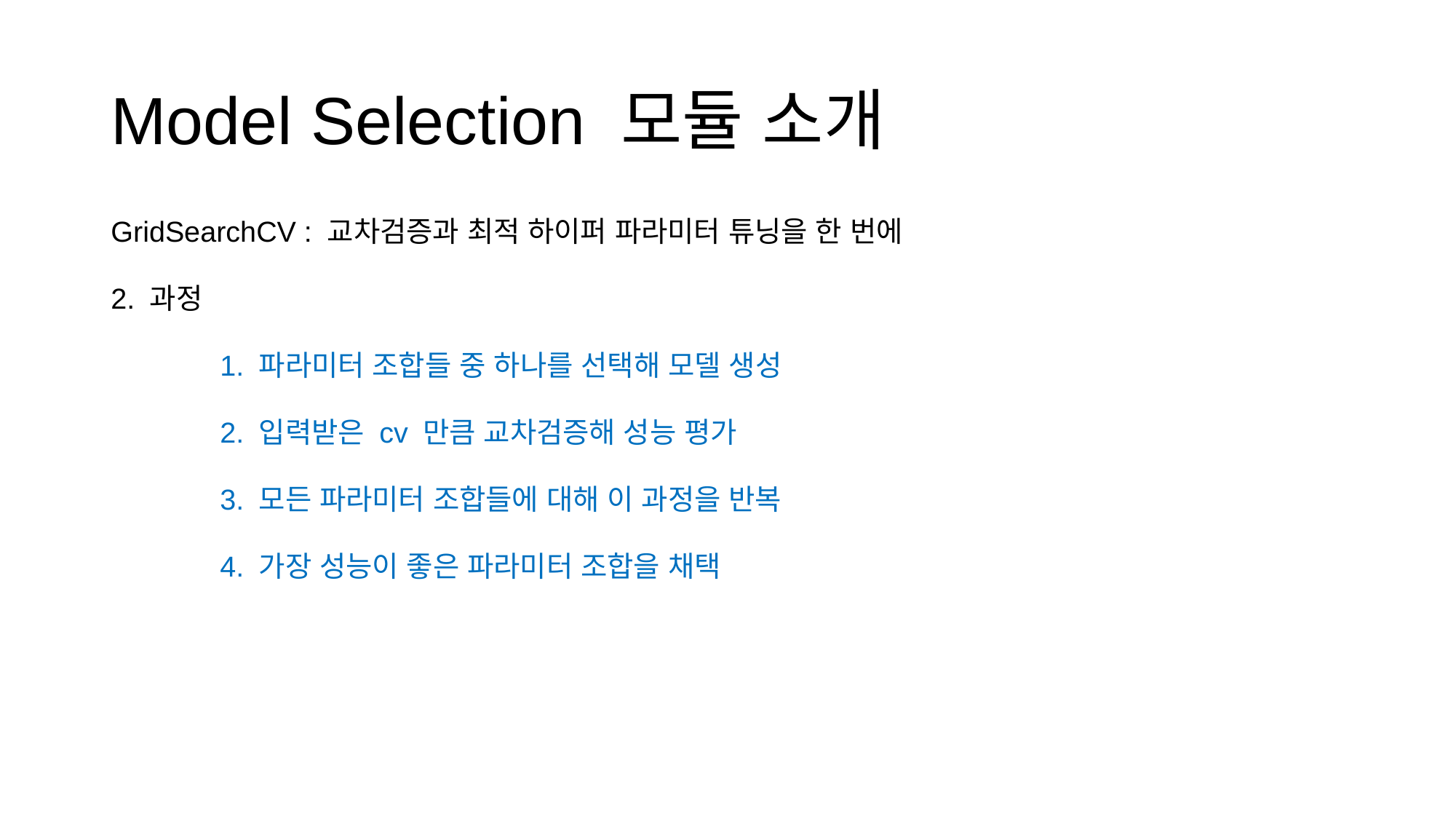

# Model Selection 모듈 소개
GridSearchCV : 교차검증과 최적 하이퍼 파라미터 튜닝을 한 번에
2. 과정
	1. 파라미터 조합들 중 하나를 선택해 모델 생성
	2. 입력받은 cv 만큼 교차검증해 성능 평가
	3. 모든 파라미터 조합들에 대해 이 과정을 반복
	4. 가장 성능이 좋은 파라미터 조합을 채택